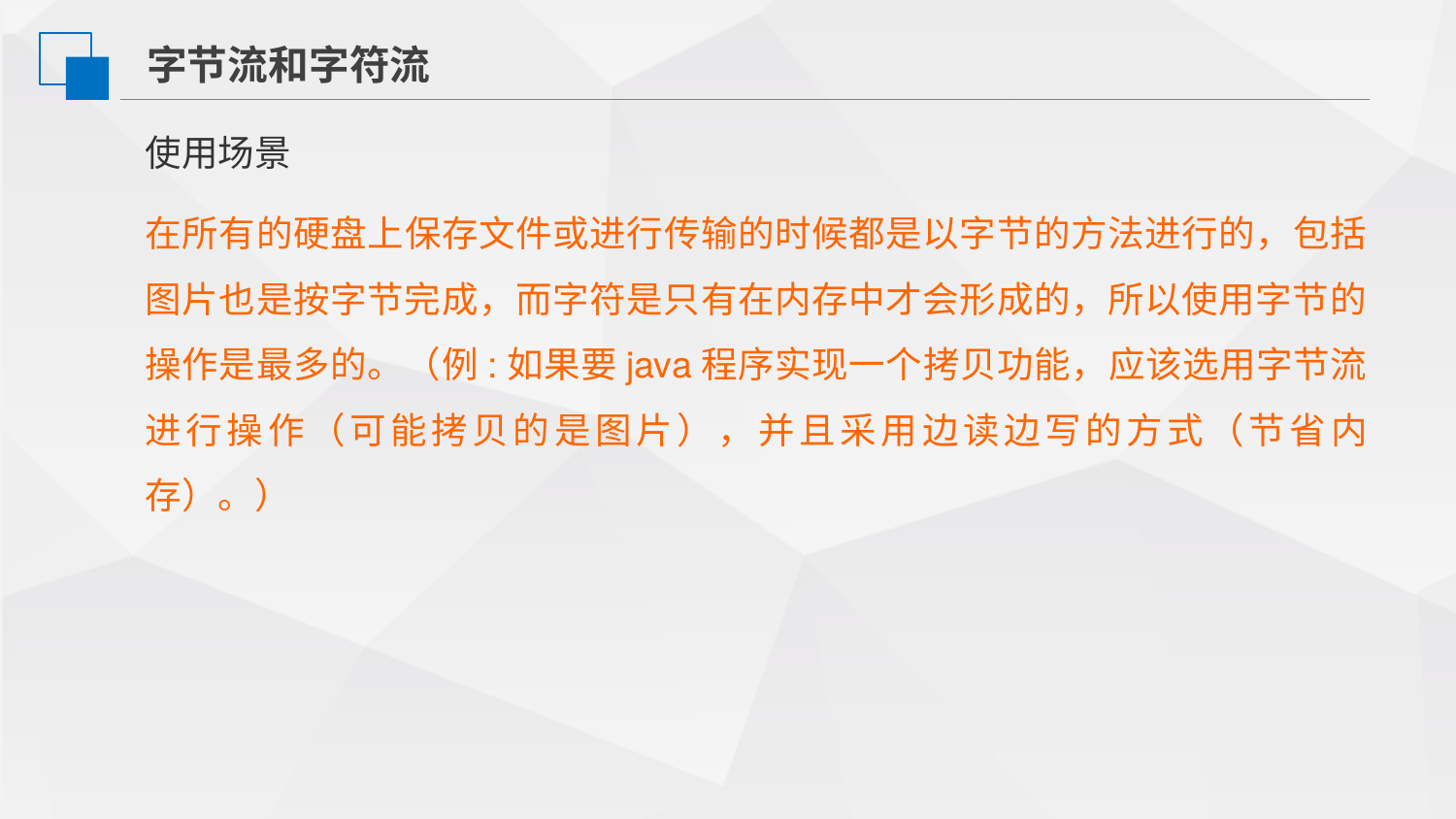

字节流和字符流
使用场景
在所有的硬盘上保存文件或进行传输的时候都是以字节的方法进行的，包括图片也是按字节完成，而字符是只有在内存中才会形成的，所以使用字节的操作是最多的。（例:如果要java程序实现一个拷贝功能，应该选用字节流进行操作（可能拷贝的是图片），并且采用边读边写的方式（节省内存）。）